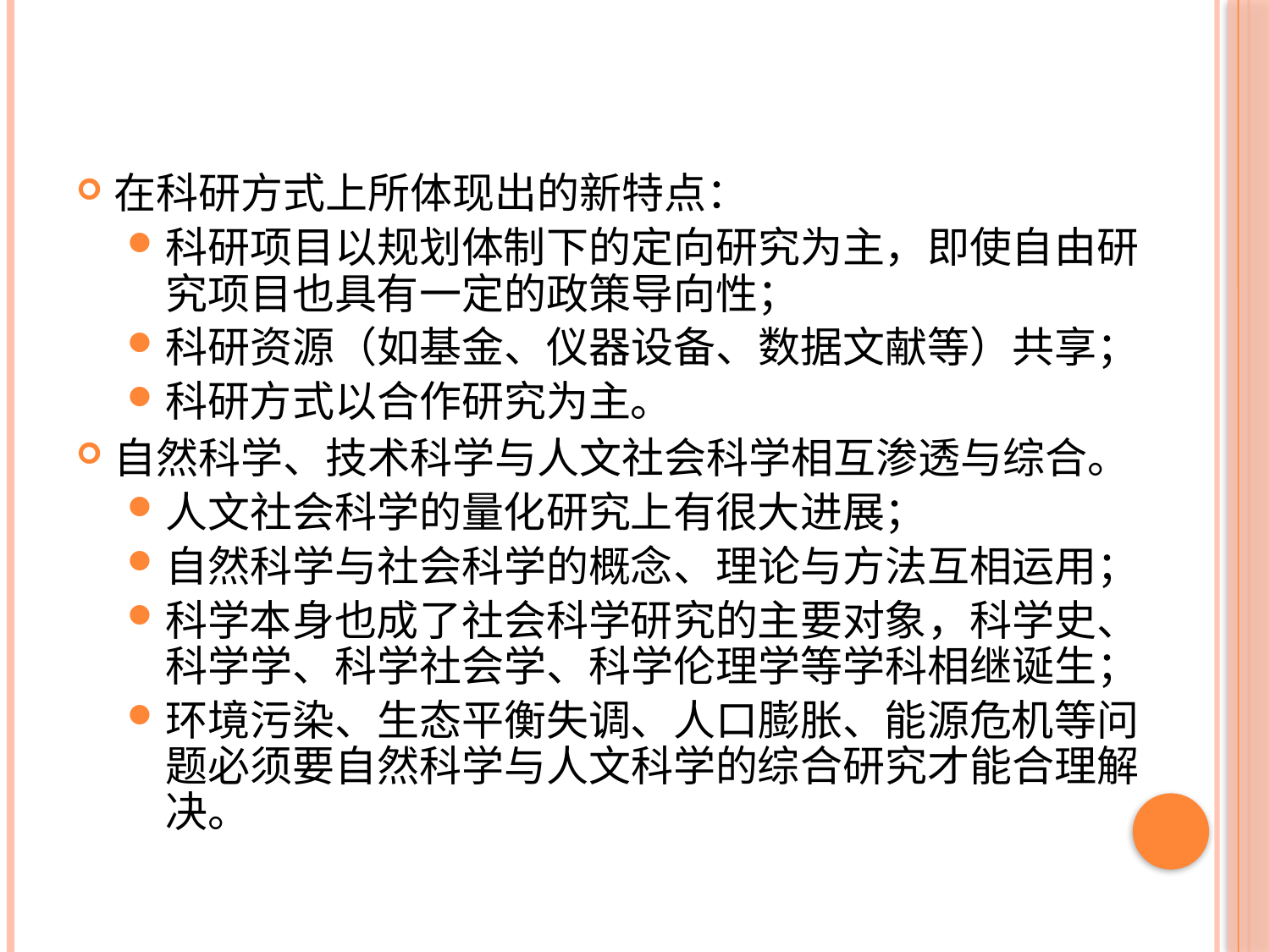

在科研方式上所体现出的新特点：
科研项目以规划体制下的定向研究为主，即使自由研究项目也具有一定的政策导向性；
科研资源（如基金、仪器设备、数据文献等）共享；
科研方式以合作研究为主。
自然科学、技术科学与人文社会科学相互渗透与综合。
人文社会科学的量化研究上有很大进展；
自然科学与社会科学的概念、理论与方法互相运用；
科学本身也成了社会科学研究的主要对象，科学史、科学学、科学社会学、科学伦理学等学科相继诞生；
环境污染、生态平衡失调、人口膨胀、能源危机等问题必须要自然科学与人文科学的综合研究才能合理解决。